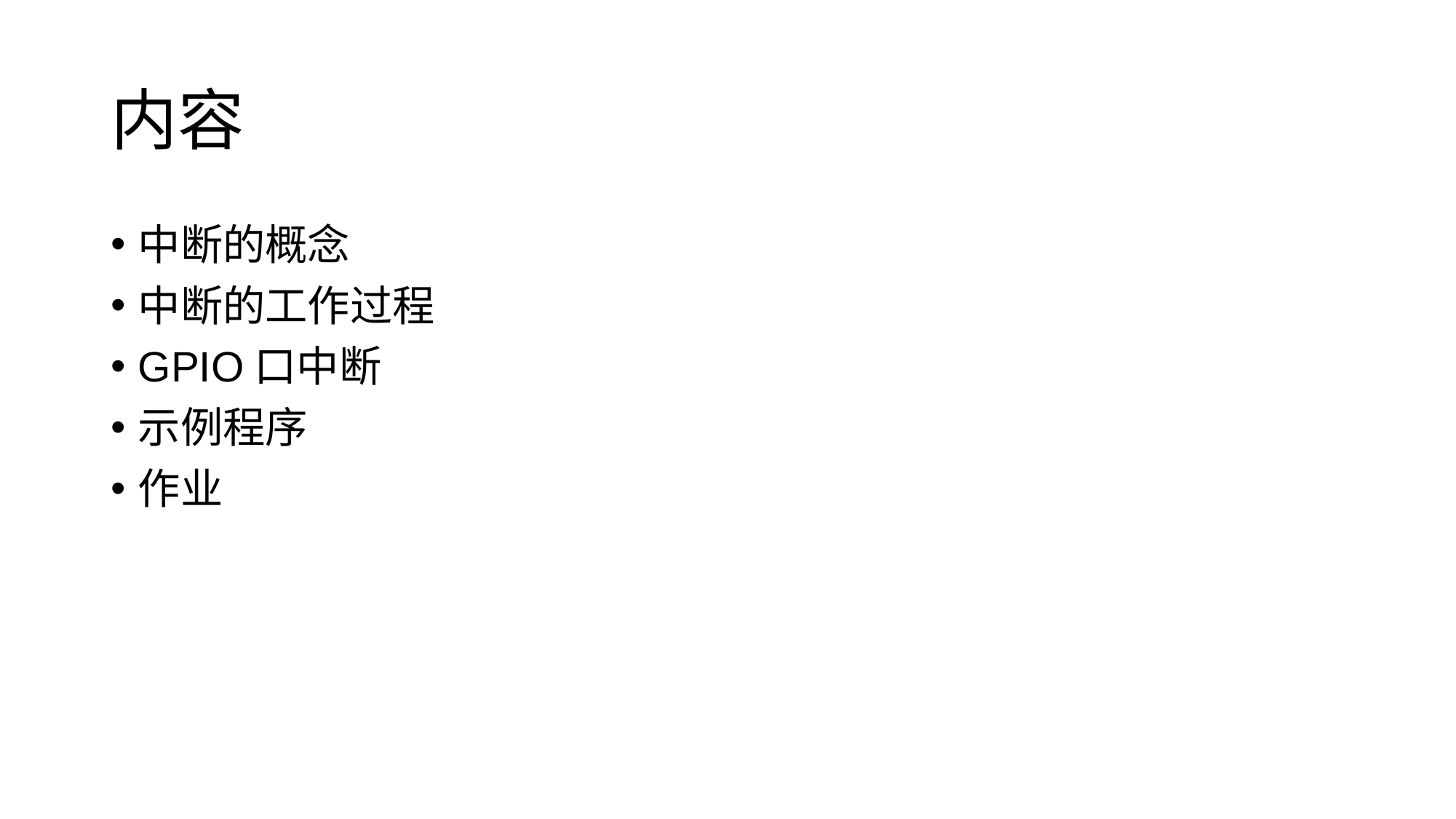

# 内容
中断的概念
中断的工作过程
GPIO口中断
示例程序
作业